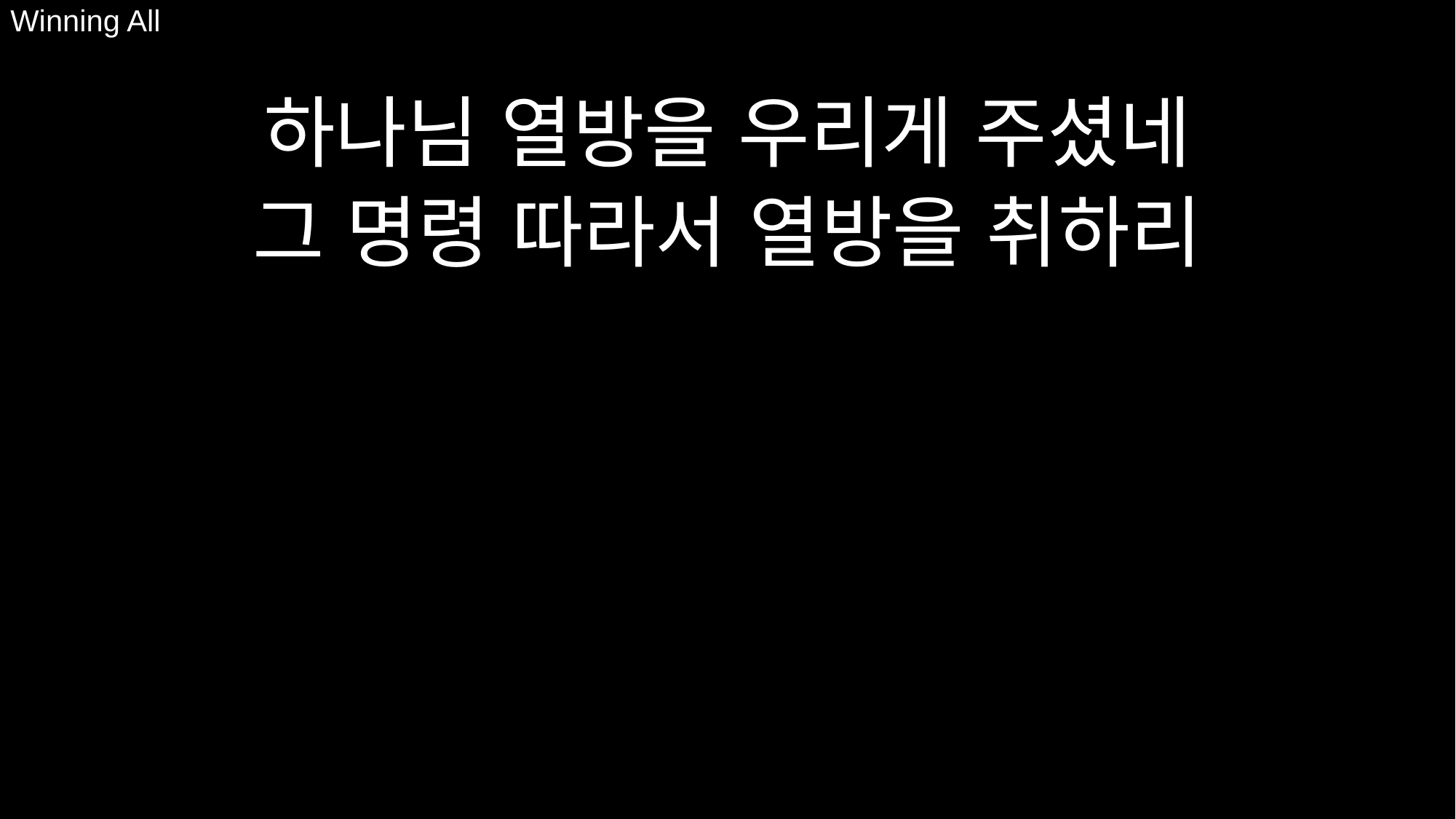

# Winning All
하나님 열방을 우리게 주셨네
그 명령 따라서 열방을 취하리